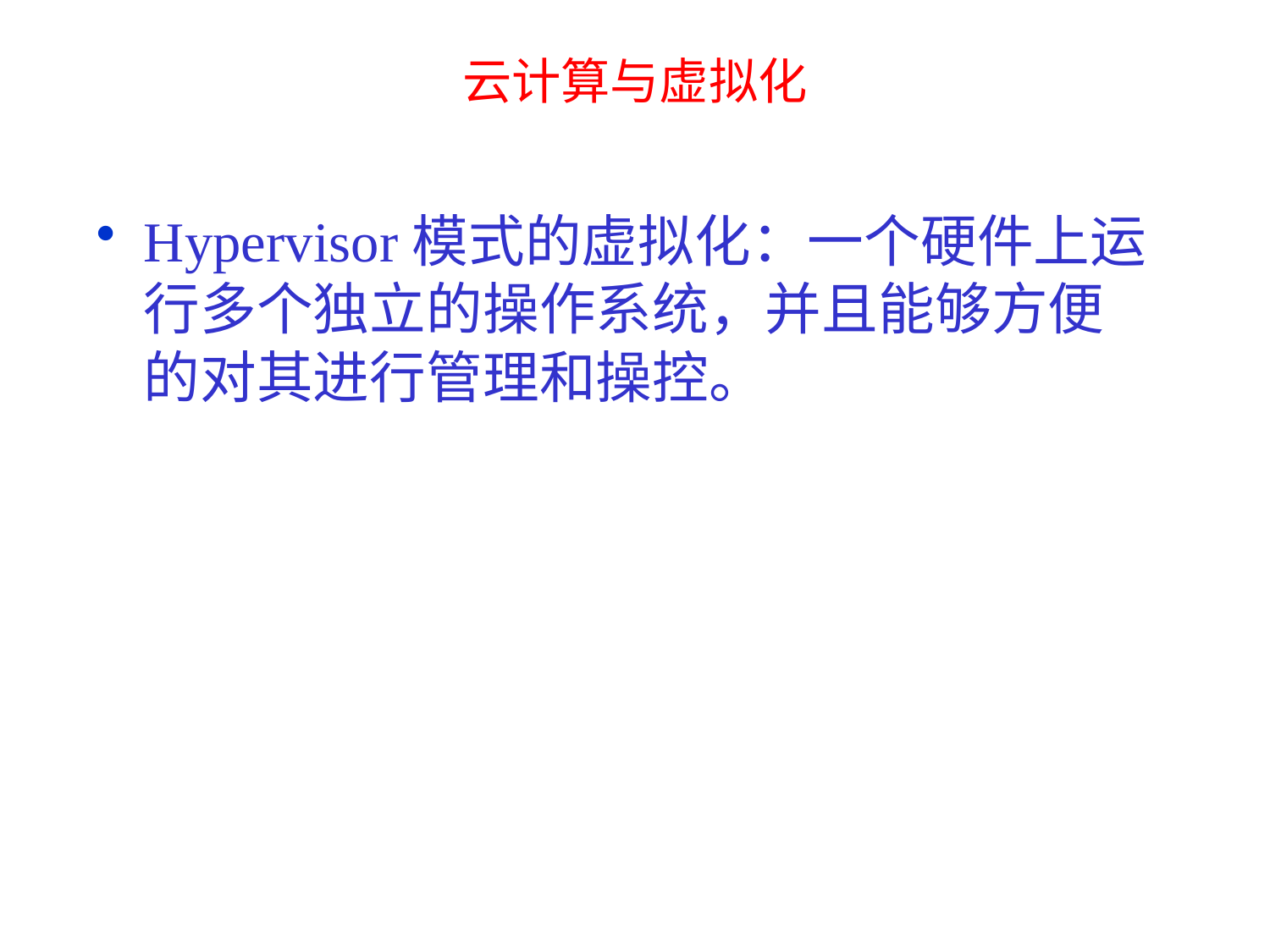

云计算与虚拟化
Hypervisor模式的虚拟化：一个硬件上运行多个独立的操作系统，并且能够方便的对其进行管理和操控。